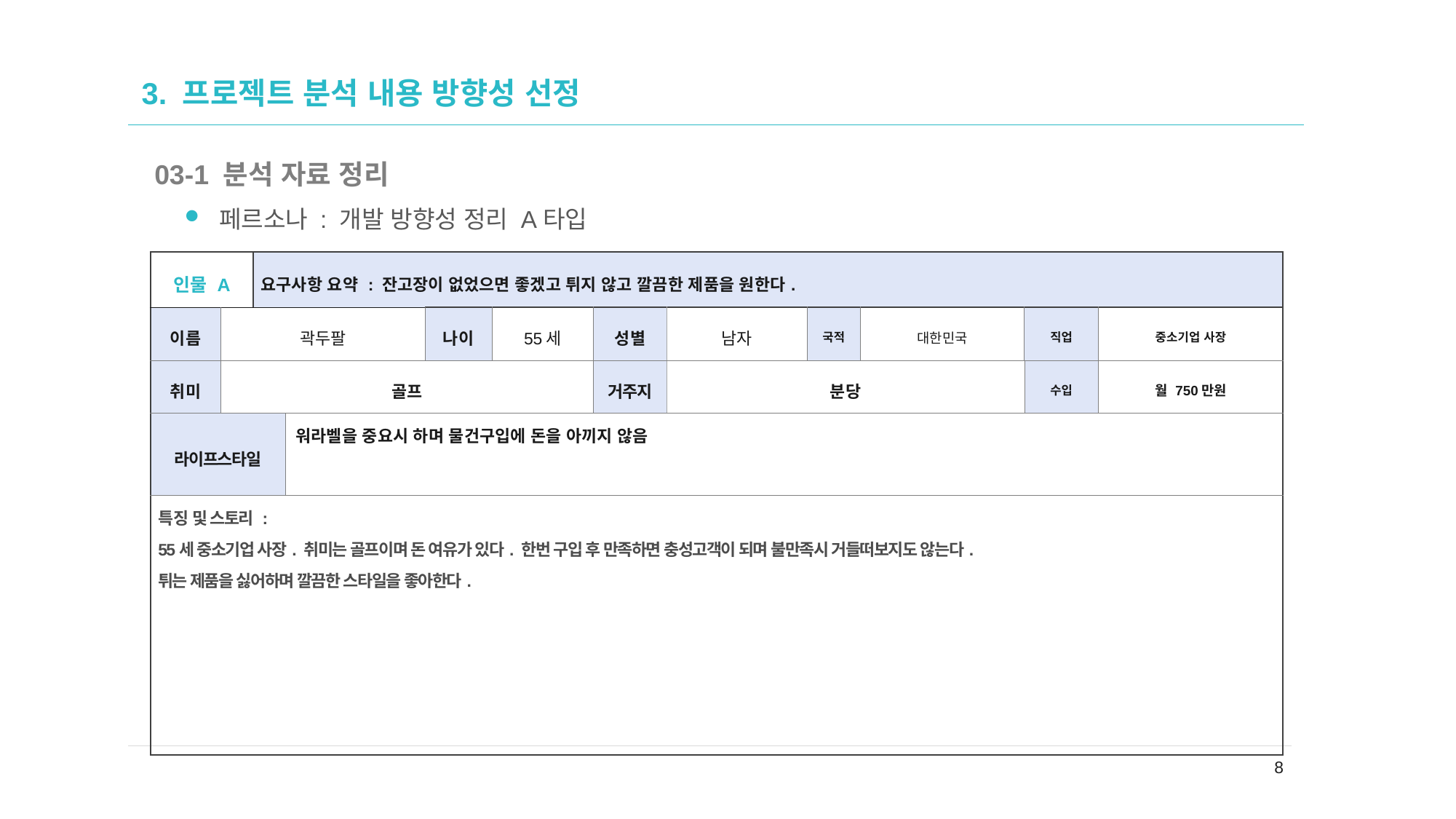

02
# 3. 프로젝트 분석 내용 방향성 선정
03-1 분석 자료 정리
페르소나 : 개발 방향성 정리 A타입
| 인물 A |  | 요구사항 요약 : 잔고장이 없었으면 좋겠고 튀지 않고 깔끔한 제품을 원한다. |  |  |  |  |  |  |  |  |  |
| --- | --- | --- | --- | --- | --- | --- | --- | --- | --- | --- | --- |
| 이름 | 곽두팔 |  |  | 나이 | 55세 | 성별 | 남자 | 국적 | 대한민국 | 직업 | 중소기업 사장 |
| 취미 | 골프 |  |  |  |  | 거주지 | 분당 |  |  | 수입 | 월 750만원 |
| 라이프스타일 |  |  | 워라벨을 중요시 하며 물건구입에 돈을 아끼지 않음 |  |  |  |  |  |  |  |  |
| 특징 및 스토리 : 55세 중소기업 사장. 취미는 골프이며 돈 여유가 있다. 한번 구입 후 만족하면 충성고객이 되며 불만족시 거들떠보지도 않는다. 튀는 제품을 싫어하며 깔끔한 스타일을 좋아한다. |  |  |  |  |  |  |  |  |  |  |  |
8